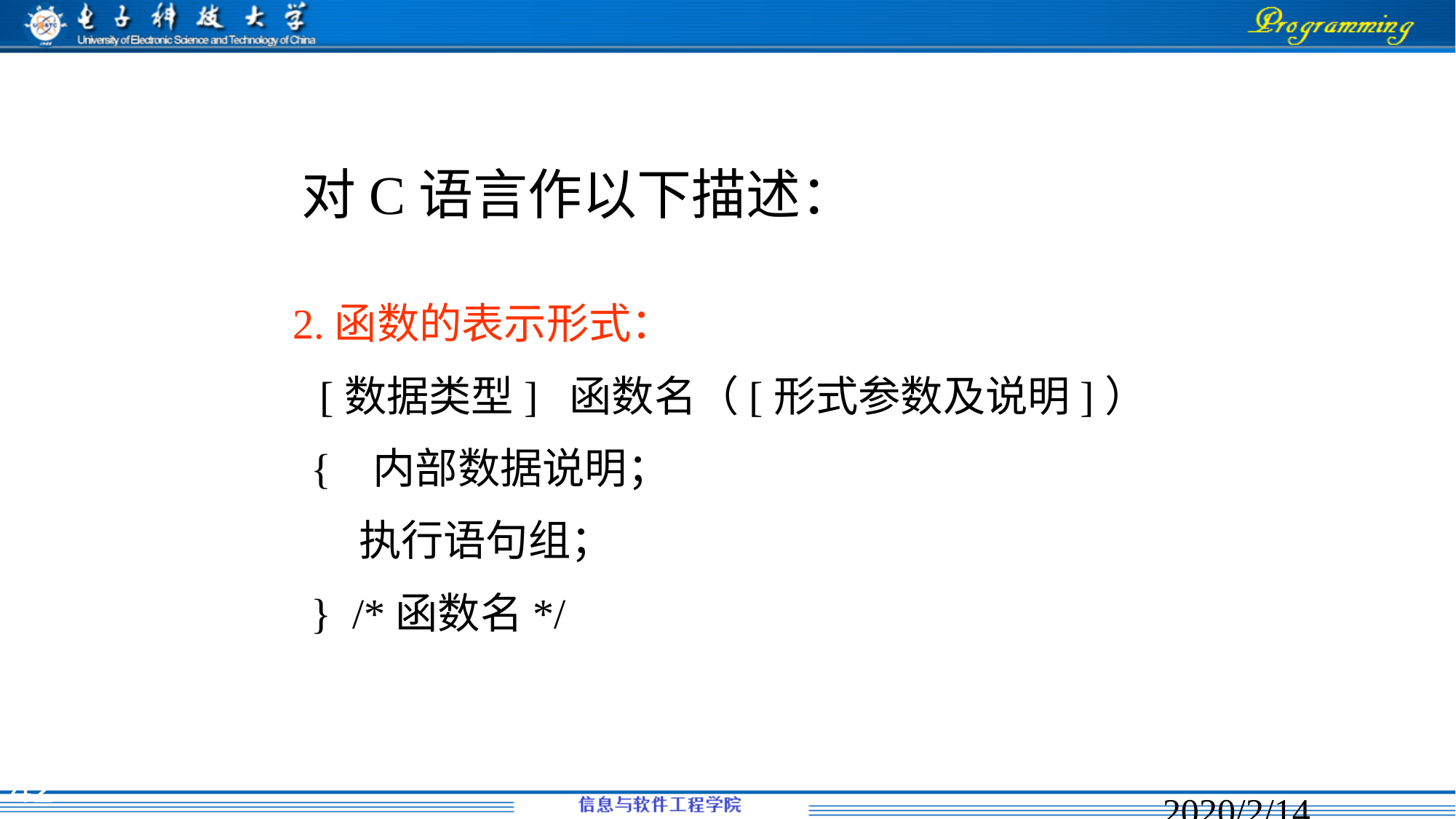

对C语言作以下描述：
2.函数的表示形式：
 [数据类型]  函数名（[形式参数及说明]）
{   内部数据说明；
    执行语句组；
}  /*函数名*/
42
2020/2/14